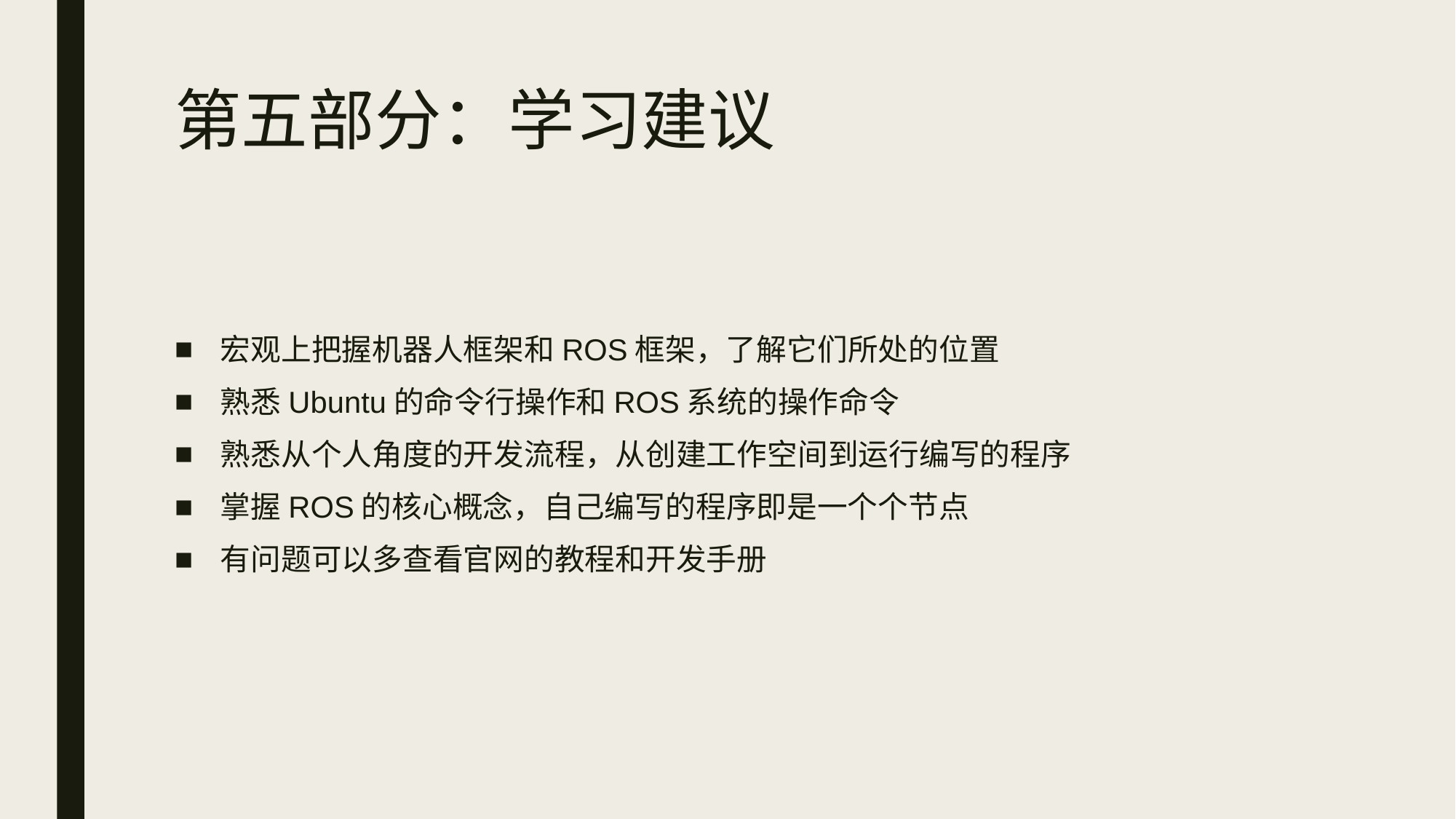

# 第五部分：学习建议

宏观上把握机器人框架和ROS框架，了解它们所处的位置
熟悉Ubuntu的命令行操作和ROS系统的操作命令
熟悉从个人角度的开发流程，从创建工作空间到运行编写的程序
掌握ROS的核心概念，自己编写的程序即是一个个节点
有问题可以多查看官网的教程和开发手册